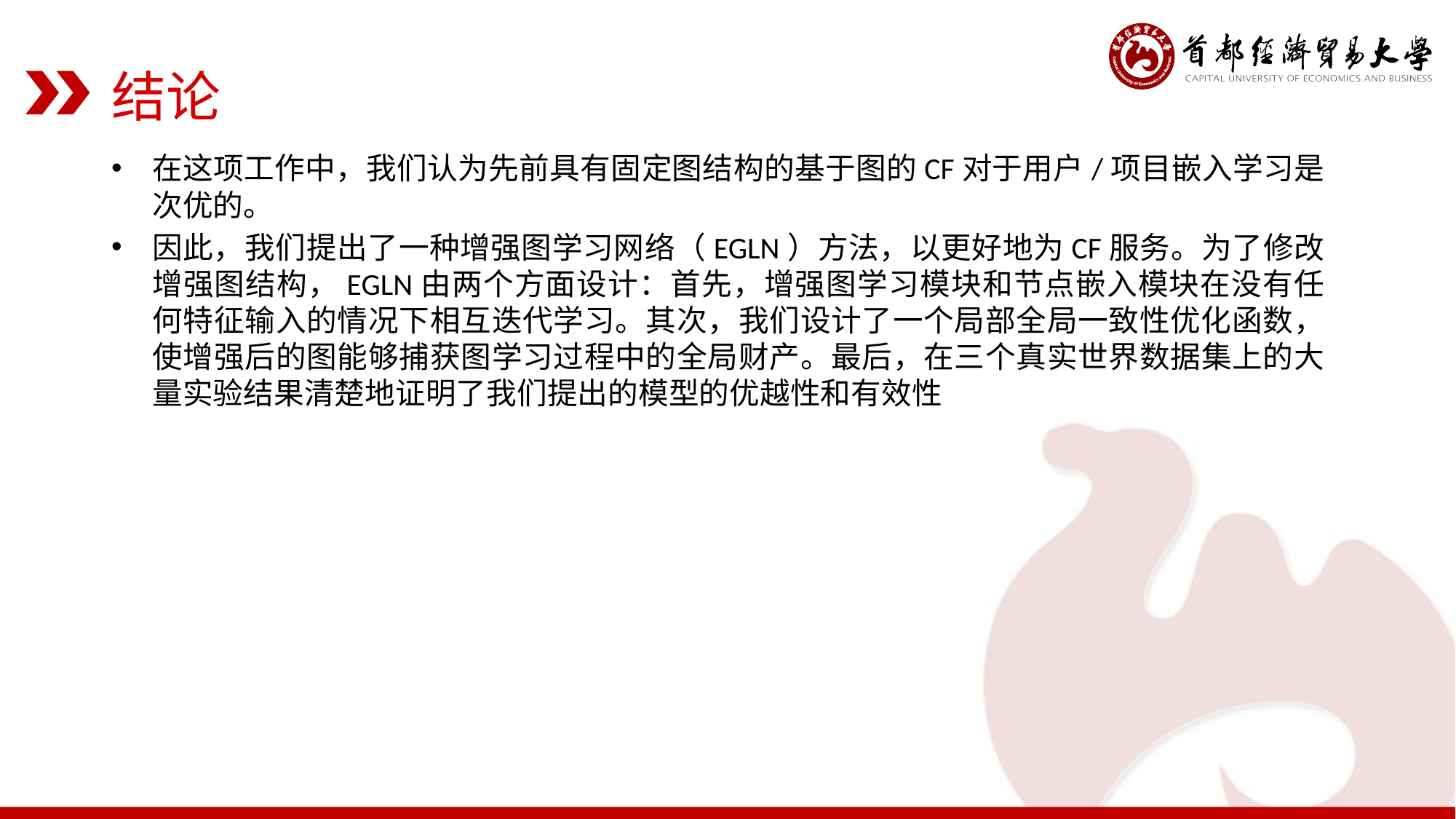

结论
在这项工作中，我们认为先前具有固定图结构的基于图的CF对于用户/项目嵌入学习是次优的。
因此，我们提出了一种增强图学习网络（EGLN）方法，以更好地为CF服务。为了修改增强图结构，EGLN由两个方面设计：首先，增强图学习模块和节点嵌入模块在没有任何特征输入的情况下相互迭代学习。其次，我们设计了一个局部全局一致性优化函数，使增强后的图能够捕获图学习过程中的全局财产。最后，在三个真实世界数据集上的大量实验结果清楚地证明了我们提出的模型的优越性和有效性